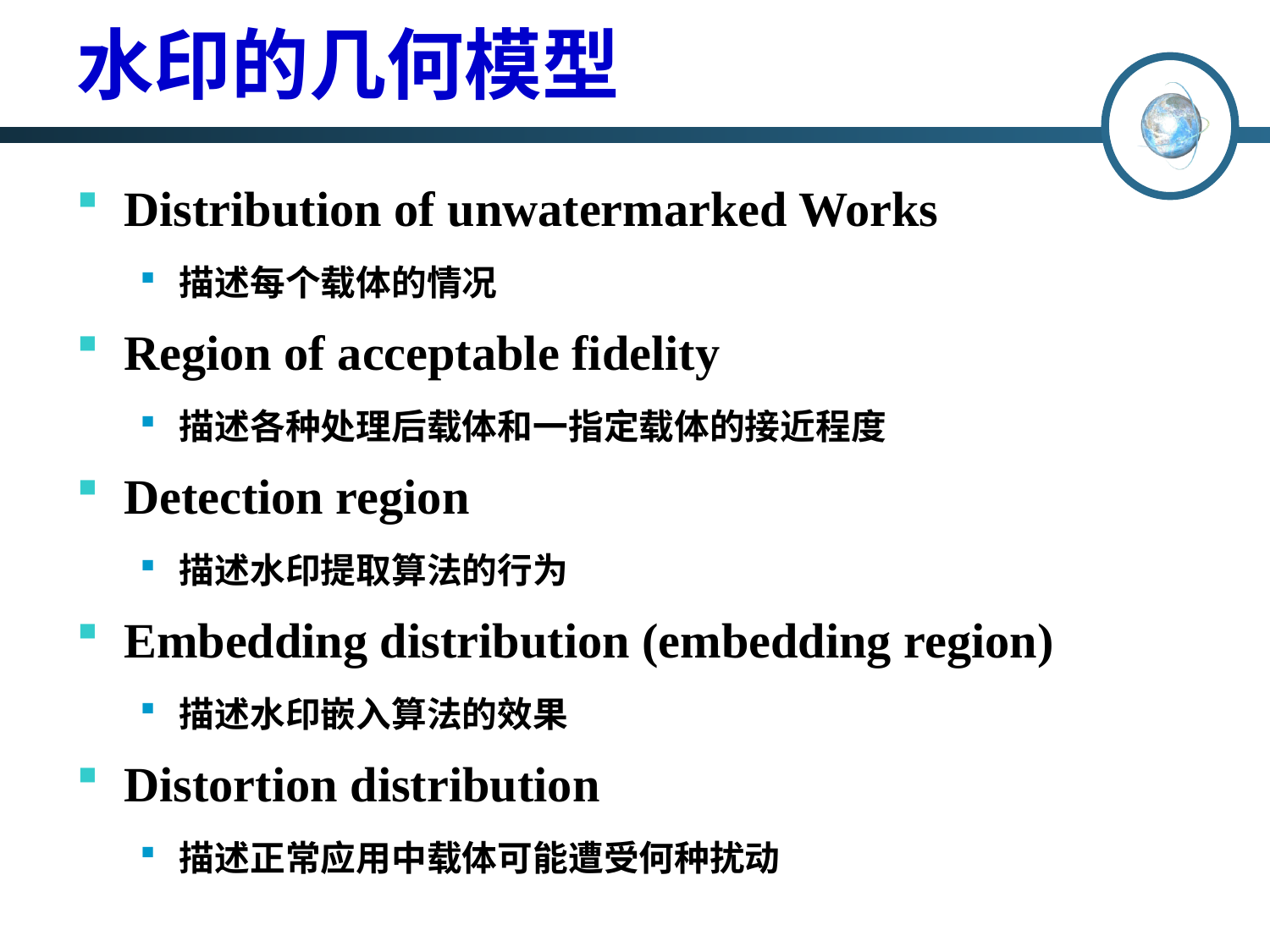

# 水印的几何模型
Distribution of unwatermarked Works
描述每个载体的情况
Region of acceptable fidelity
描述各种处理后载体和一指定载体的接近程度
Detection region
描述水印提取算法的行为
Embedding distribution (embedding region)
描述水印嵌入算法的效果
Distortion distribution
描述正常应用中载体可能遭受何种扰动